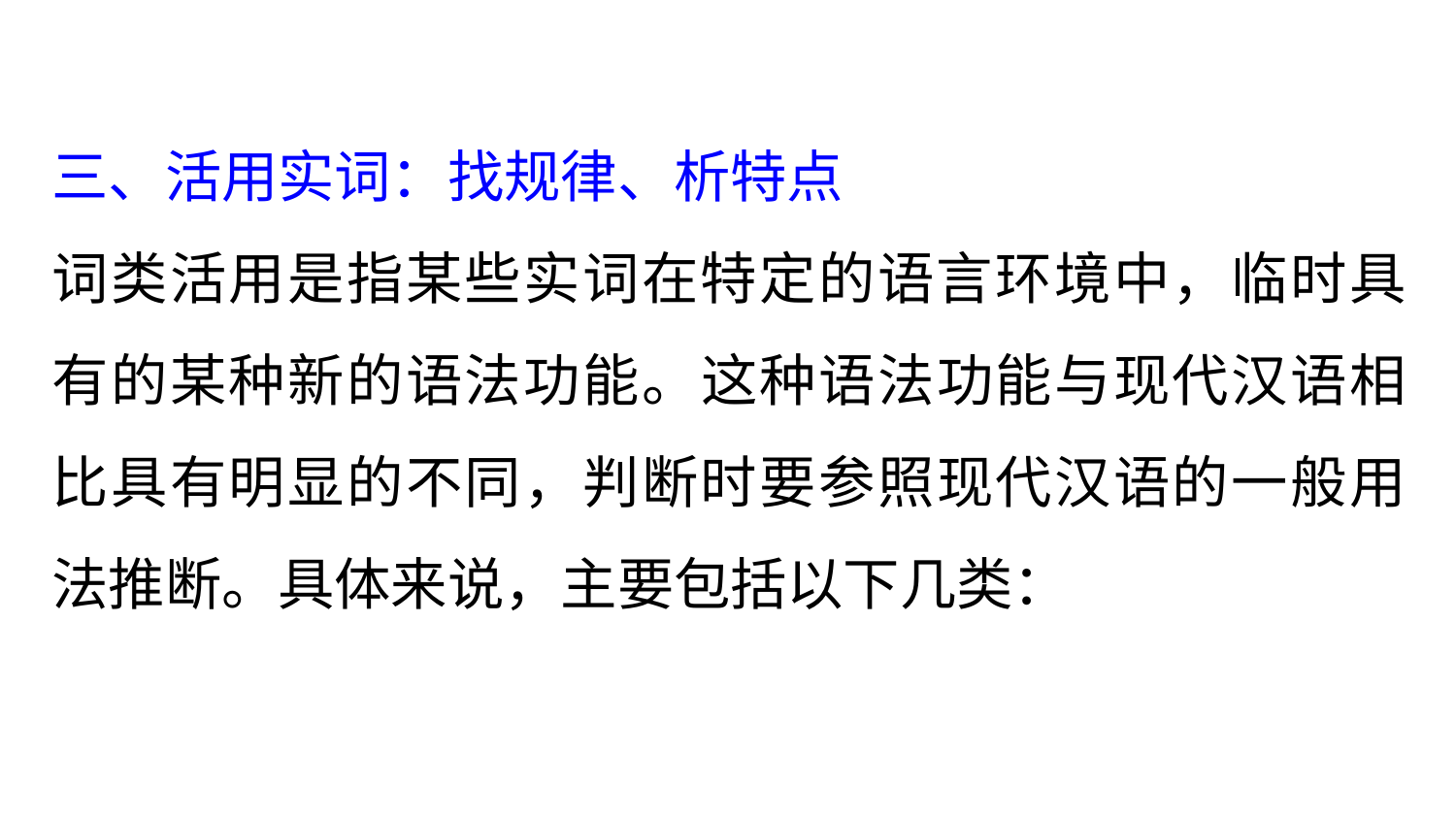

三、活用实词：找规律、析特点
词类活用是指某些实词在特定的语言环境中，临时具有的某种新的语法功能。这种语法功能与现代汉语相比具有明显的不同，判断时要参照现代汉语的一般用法推断。具体来说，主要包括以下几类：